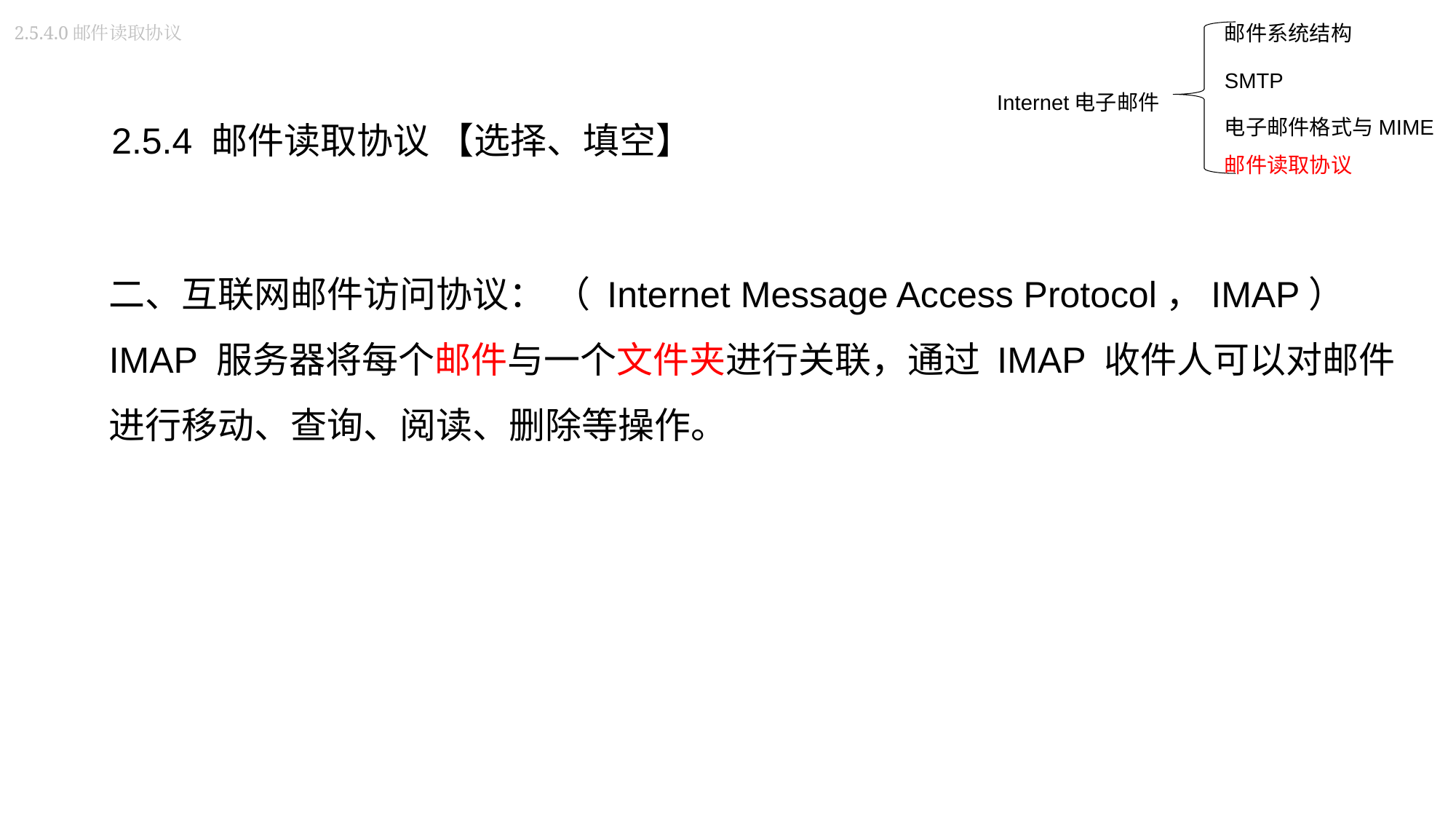

邮件系统结构
2.5.4.0邮件读取协议

SMTP
Internet电子邮件
2.5.4 邮件读取协议 【选择、填空】
电子邮件格式与MIME
邮件读取协议
二、互联网邮件访问协议： （ Internet Message Access Protocol，IMAP）
IMAP 服务器将每个邮件与一个文件夹进行关联，通过 IMAP 收件人可以对邮件进行移动、查询、阅读、删除等操作。